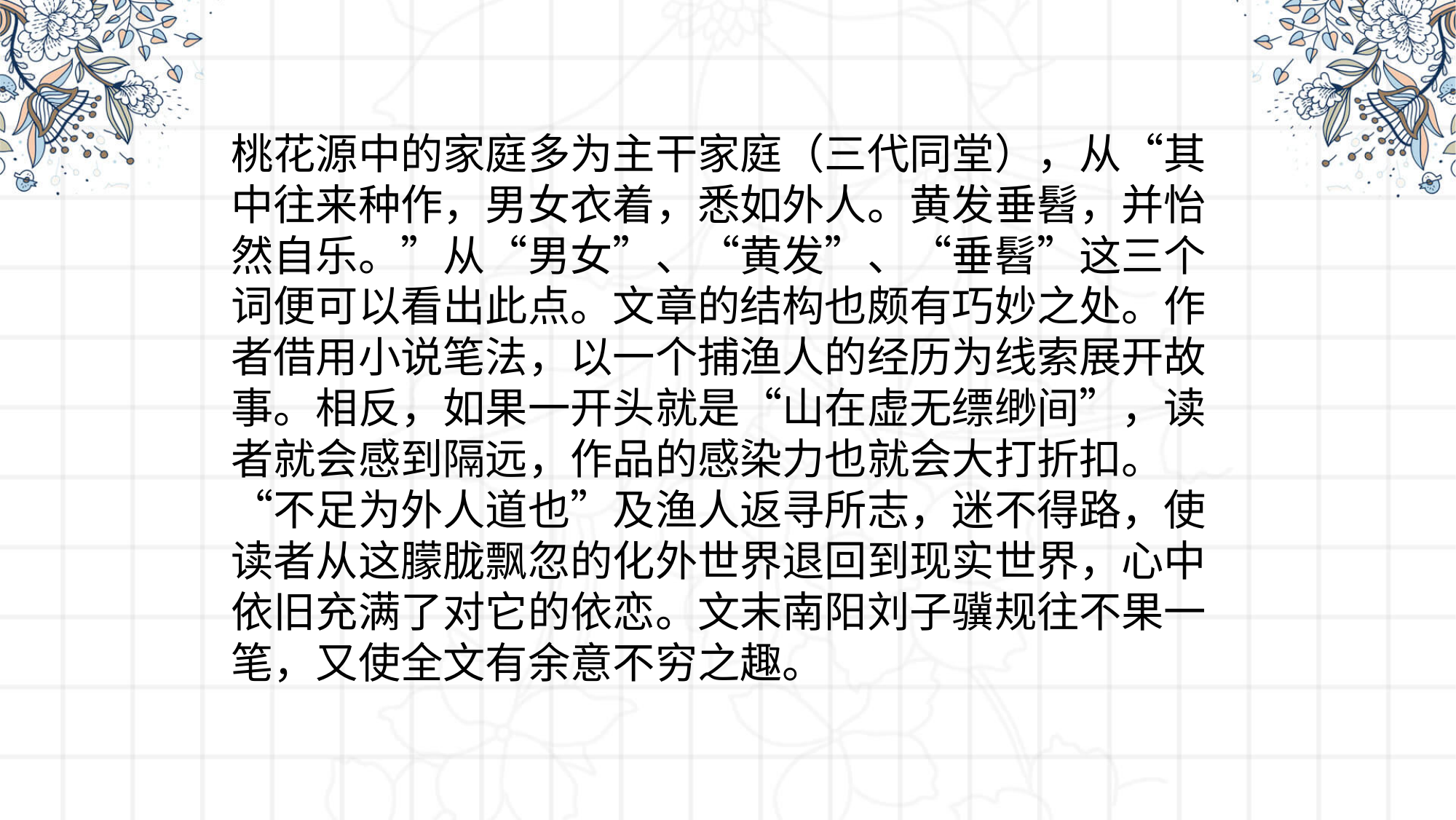

桃花源中的家庭多为主干家庭（三代同堂），从“其中往来种作，男女衣着，悉如外人。黄发垂髫，并怡然自乐。”从“男女”、“黄发”、“垂髫”这三个词便可以看出此点。文章的结构也颇有巧妙之处。作者借用小说笔法，以一个捕渔人的经历为线索展开故事。相反，如果一开头就是“山在虚无缥缈间”，读者就会感到隔远，作品的感染力也就会大打折扣。“不足为外人道也”及渔人返寻所志，迷不得路，使读者从这朦胧飘忽的化外世界退回到现实世界，心中依旧充满了对它的依恋。文末南阳刘子骥规往不果一笔，又使全文有余意不穷之趣。